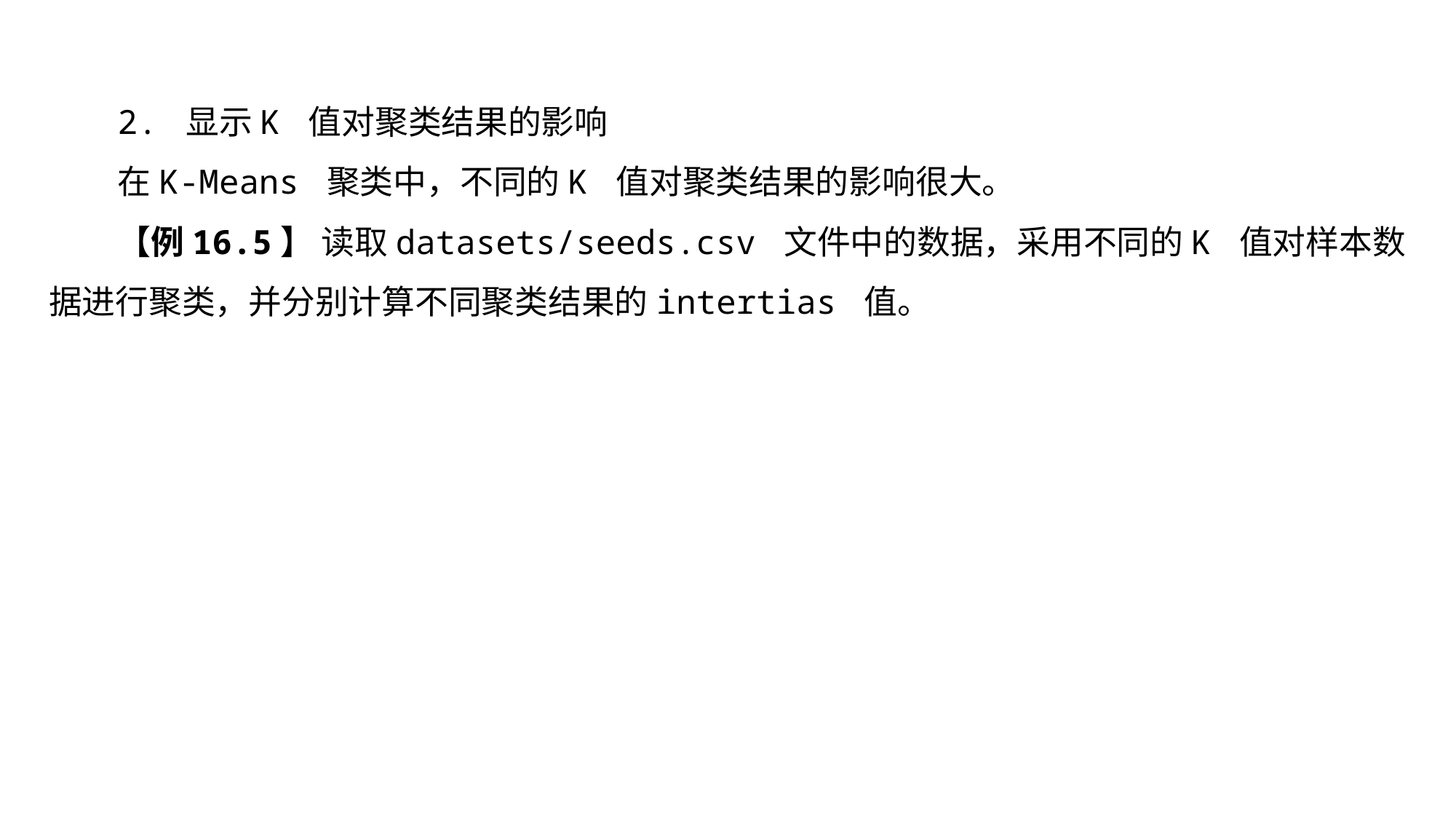

2. 显示K 值对聚类结果的影响
在K-Means 聚类中，不同的K 值对聚类结果的影响很大。
【例16.5】 读取datasets/seeds.csv 文件中的数据，采用不同的K 值对样本数据进行聚类，并分别计算不同聚类结果的intertias 值。